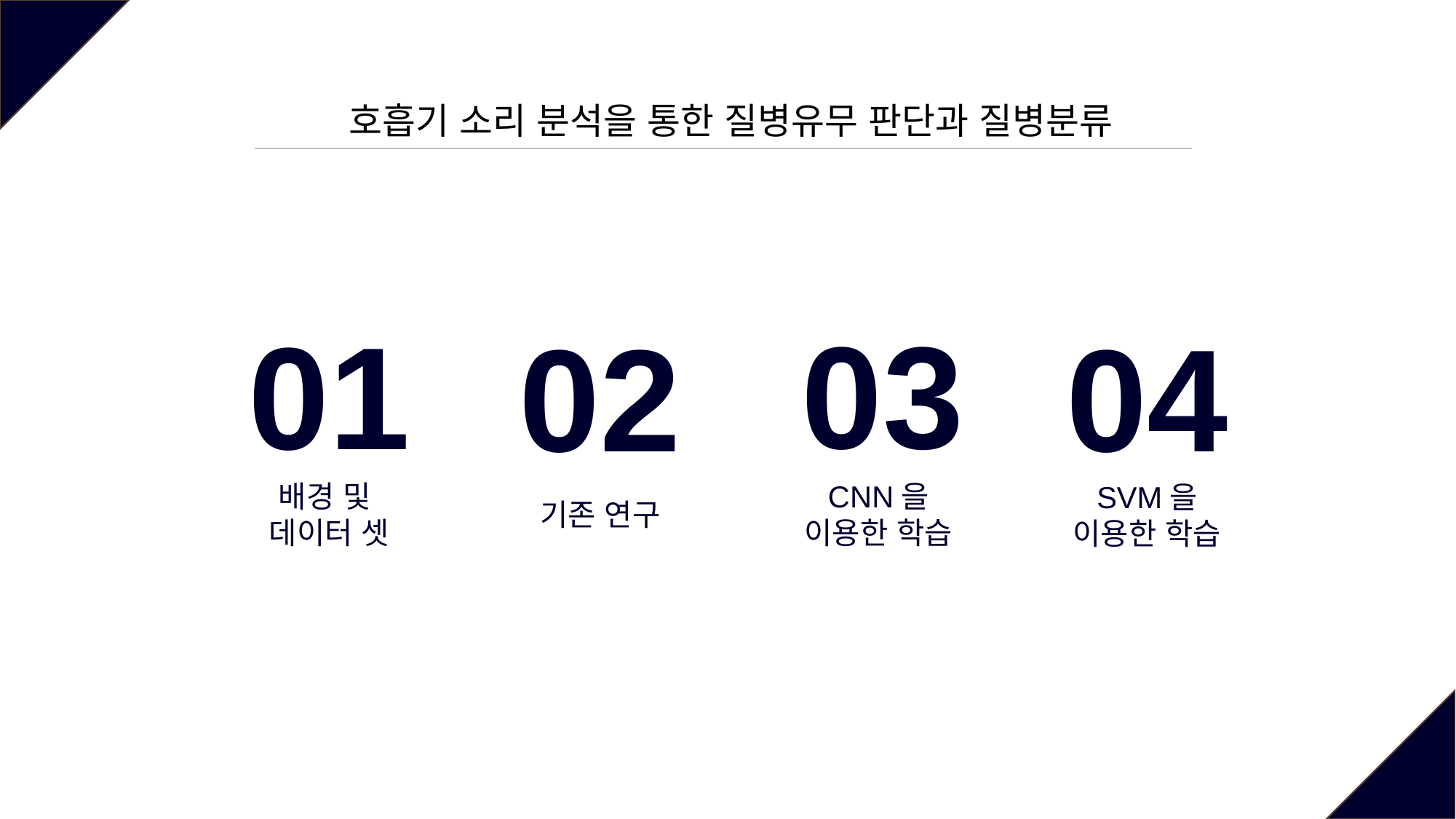

호흡기 소리 분석을 통한 질병유무 판단과 질병분류

03
01
02
04
배경 및
데이터 셋
기존 연구
CNN을
이용한 학습
SVM을
이용한 학습